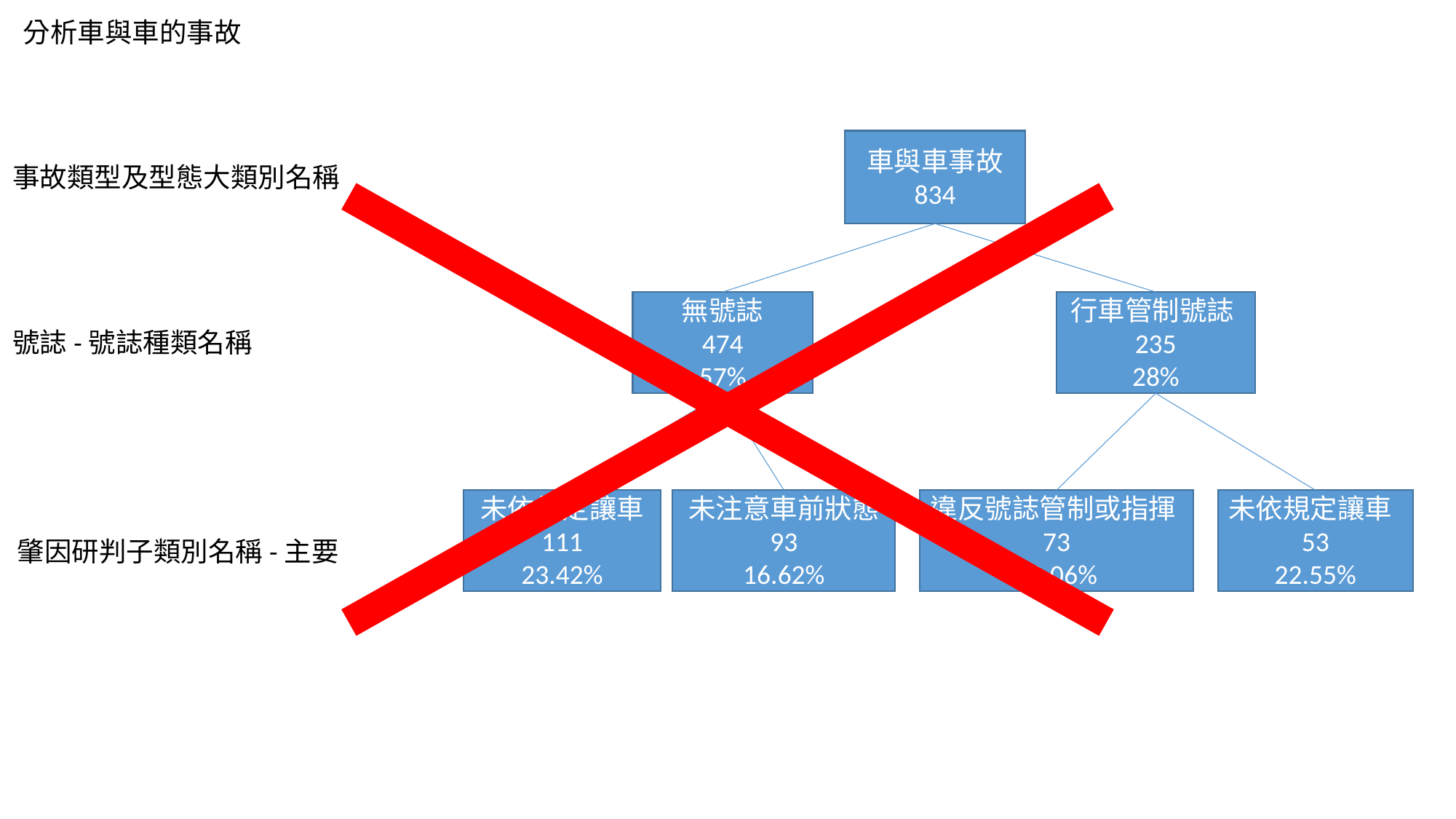

分析車與車的事故
車與車事故
834
事故類型及型態大類別名稱
無號誌
474
57%
行車管制號誌235
28%
號誌-號誌種類名稱
未依規定讓車
111
23.42%
未注意車前狀態
93
16.62%
違反號誌管制或指揮73
31.06%
未依規定讓車
53
22.55%
肇因研判子類別名稱-主要